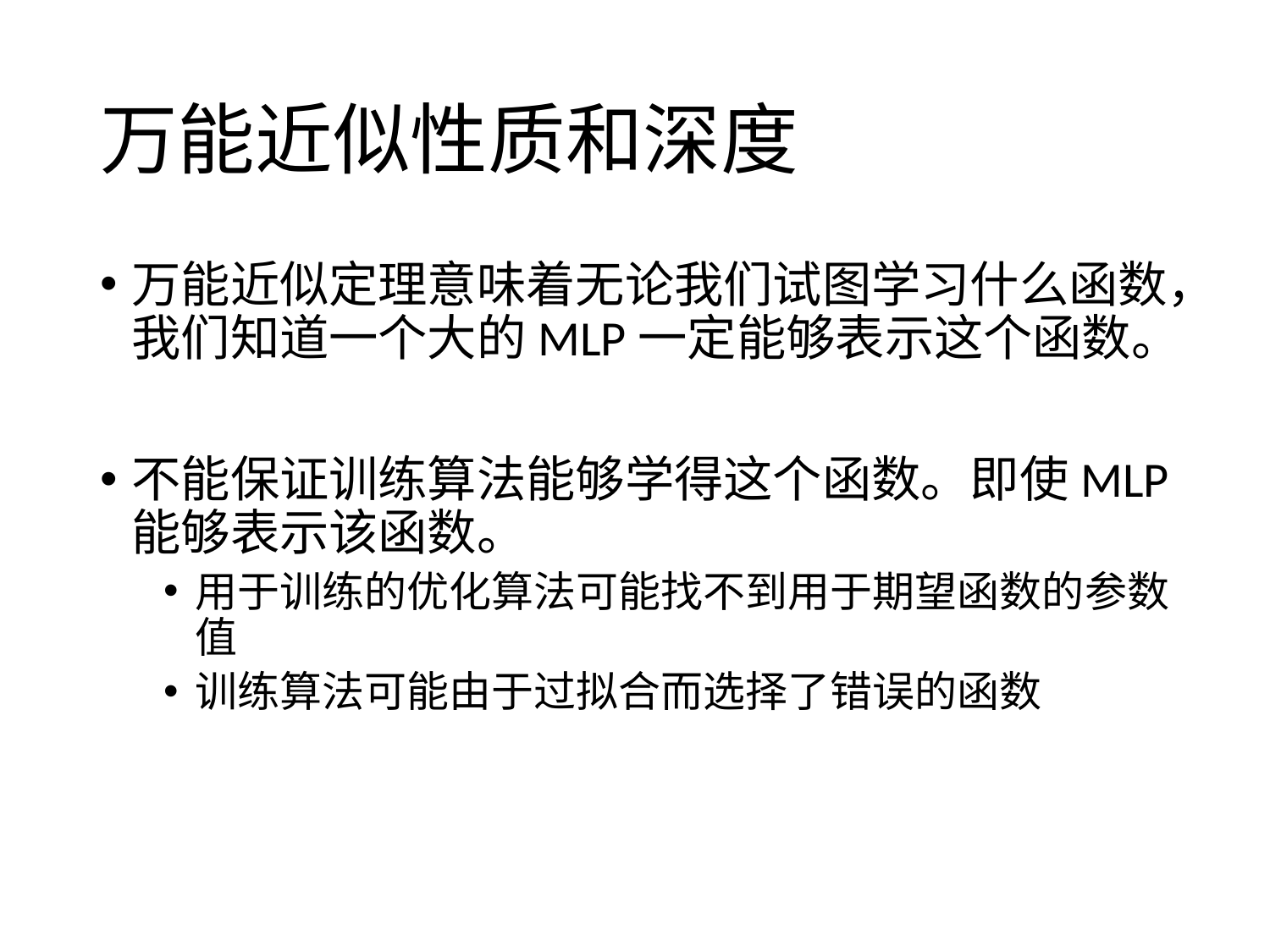

# 万能近似性质和深度
万能近似定理意味着无论我们试图学习什么函数，我们知道一个大的MLP一定能够表示这个函数。

不能保证训练算法能够学得这个函数。即使MLP能够表示该函数。
用于训练的优化算法可能找不到用于期望函数的参数值
训练算法可能由于过拟合而选择了错误的函数